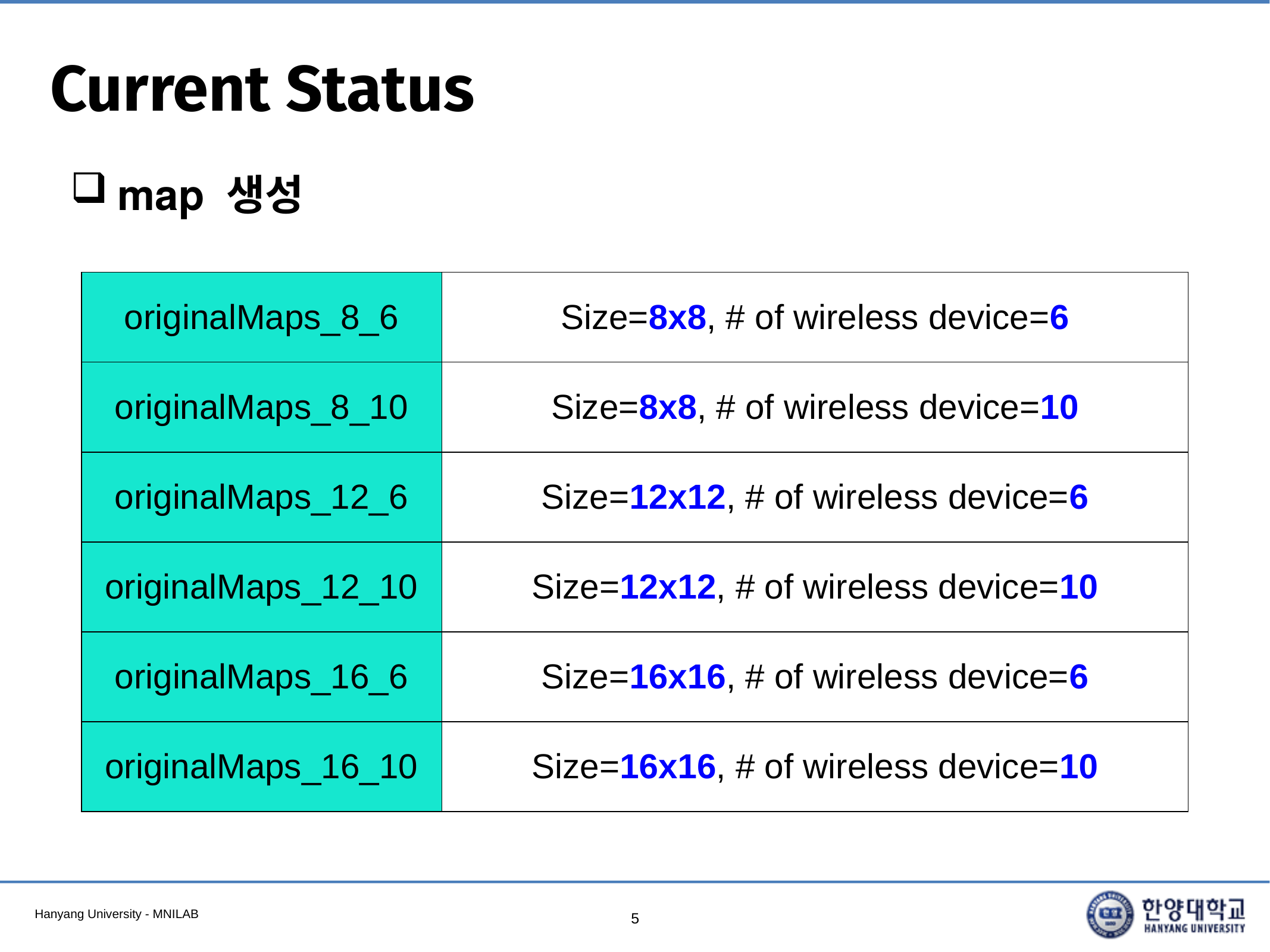

# Current Status
map 생성

| originalMaps\_8\_6 | Size=8x8, # of wireless device=6 |
| --- | --- |
| originalMaps\_8\_10 | Size=8x8, # of wireless device=10 |
| originalMaps\_12\_6 | Size=12x12, # of wireless device=6 |
| originalMaps\_12\_10 | Size=12x12, # of wireless device=10 |
| originalMaps\_16\_6 | Size=16x16, # of wireless device=6 |
| originalMaps\_16\_10 | Size=16x16, # of wireless device=10 |
5